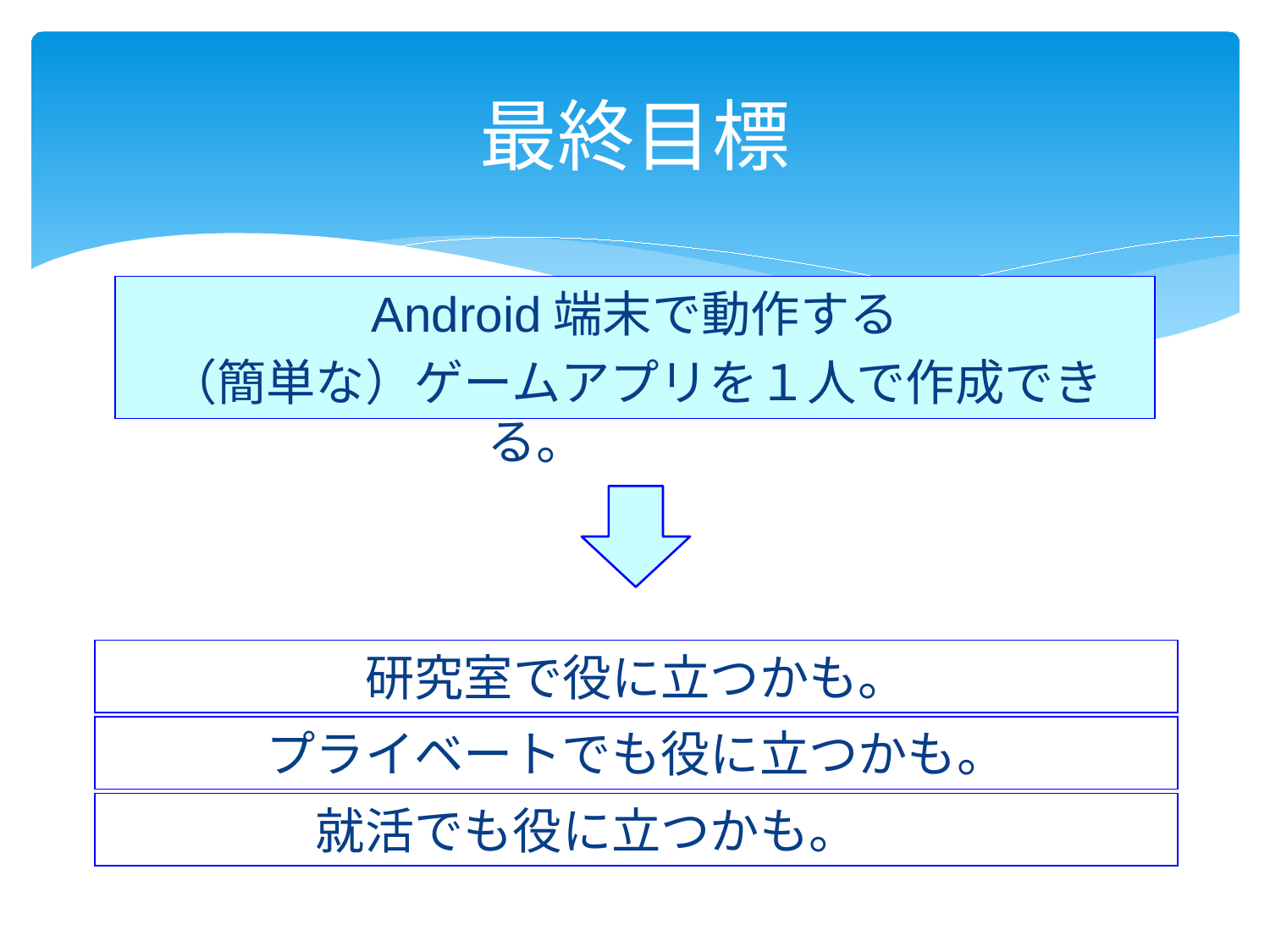

# 最終目標
Android端末で動作する
（簡単な）ゲームアプリを１人で作成できる。

研究室で役に立つかも。
プライベートでも役に立つかも。
就活でも役に立つかも。